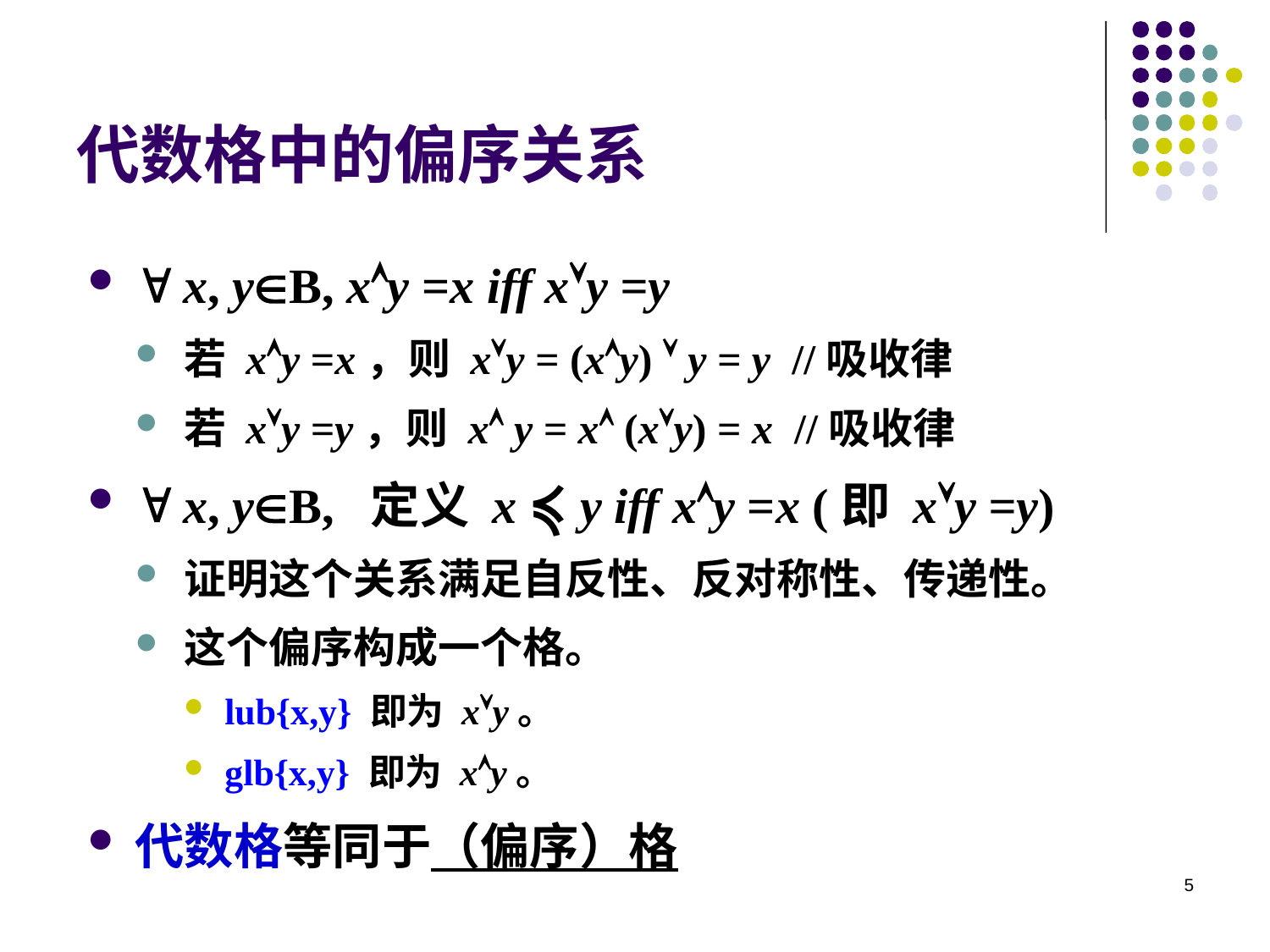

# 代数格中的偏序关系
∀ x, y∈B, x∧y =x iff x∨y =y
若 x∧y =x，则 x∨y = (x∧y) ∨ y = y  //吸收律
若 x∨y =y，则 x∧ y = x∧ (x∨y) = x  //吸收律
∀ x, y∈B,  定义 x ≼ y iff x∧y =x (即 x∨y =y)
证明这个关系满足自反性、反对称性、传递性。
这个偏序构成一个格。
lub{x,y} 即为 x∨y。
glb{x,y} 即为 x∧y。
代数格等同于（偏序）格

5